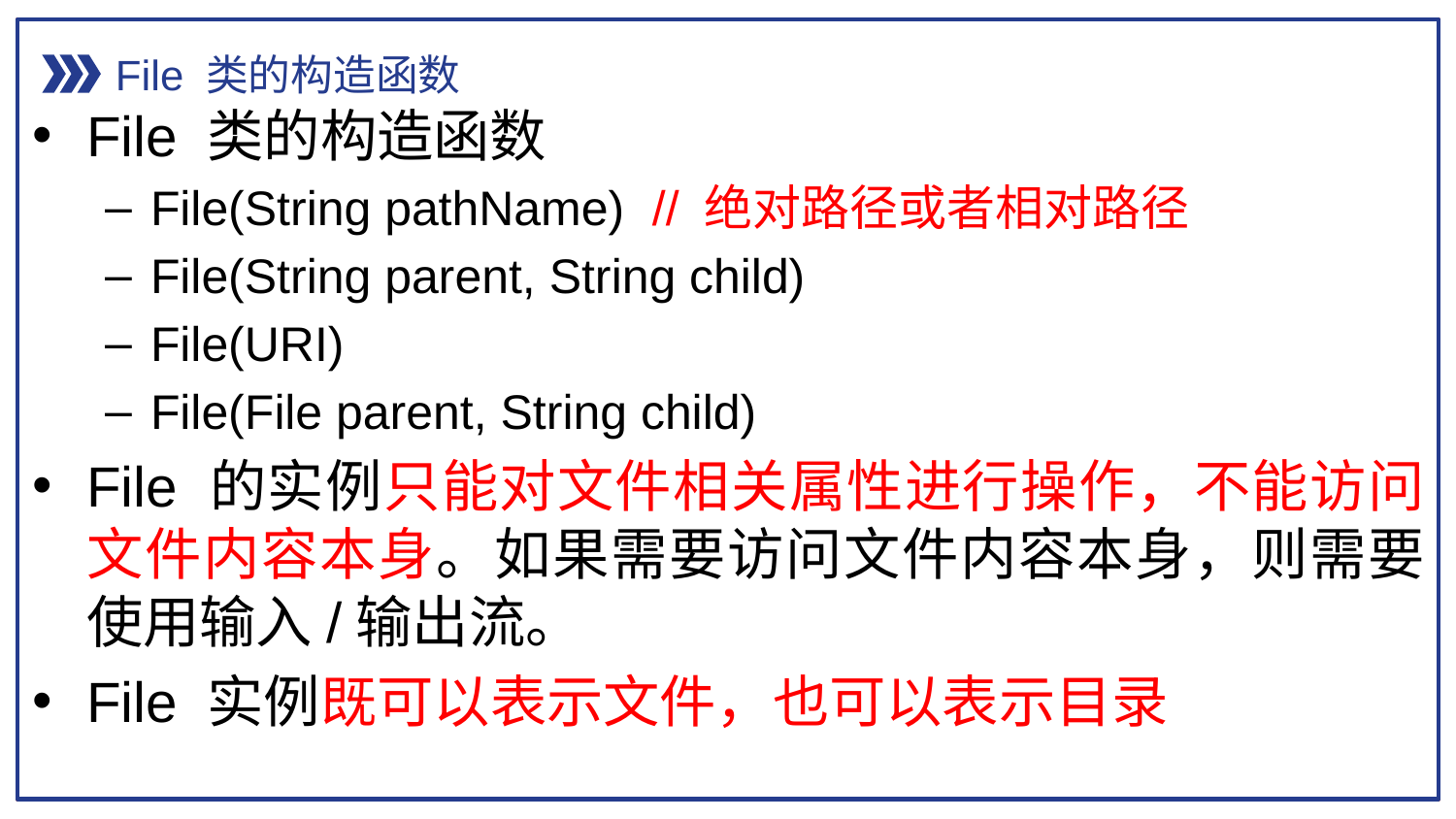

File 类的构造函数

File 类的构造函数
File(String pathName)  // 绝对路径或者相对路径
File(String parent, String child)
File(URI)
File(File parent, String child)
File 的实例只能对文件相关属性进行操作，不能访问文件内容本身。如果需要访问文件内容本身，则需要使用输入/输出流。
File 实例既可以表示文件，也可以表示目录